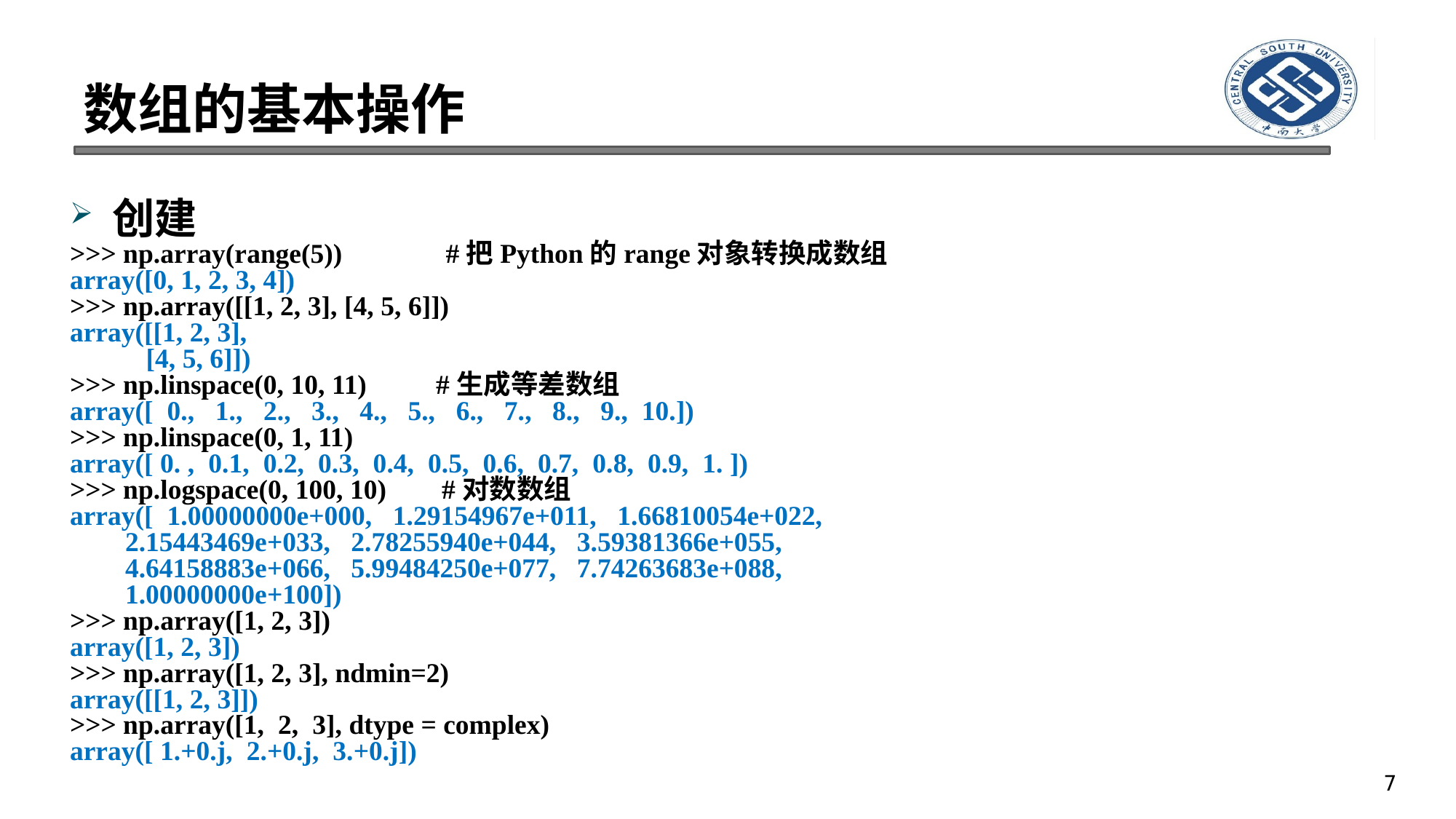

# 数组的基本操作
创建
>>> np.array(range(5))               #把Python的range对象转换成数组
array([0, 1, 2, 3, 4])
>>> np.array([[1, 2, 3], [4, 5, 6]])
array([[1, 2, 3],
           [4, 5, 6]])
>>> np.linspace(0, 10, 11)          #生成等差数组
array([  0.,   1.,   2.,   3.,   4.,   5.,   6.,   7.,   8.,   9.,  10.])
>>> np.linspace(0, 1, 11)
array([ 0. ,  0.1,  0.2,  0.3,  0.4,  0.5,  0.6,  0.7,  0.8,  0.9,  1. ])
>>> np.logspace(0, 100, 10)        #对数数组
array([  1.00000000e+000,   1.29154967e+011,   1.66810054e+022,
        2.15443469e+033,   2.78255940e+044,   3.59381366e+055,
        4.64158883e+066,   5.99484250e+077,   7.74263683e+088,
        1.00000000e+100])
>>> np.array([1, 2, 3])
array([1, 2, 3])
>>> np.array([1, 2, 3], ndmin=2)
array([[1, 2, 3]])
>>> np.array([1,  2,  3], dtype = complex)
array([ 1.+0.j,  2.+0.j,  3.+0.j])
7